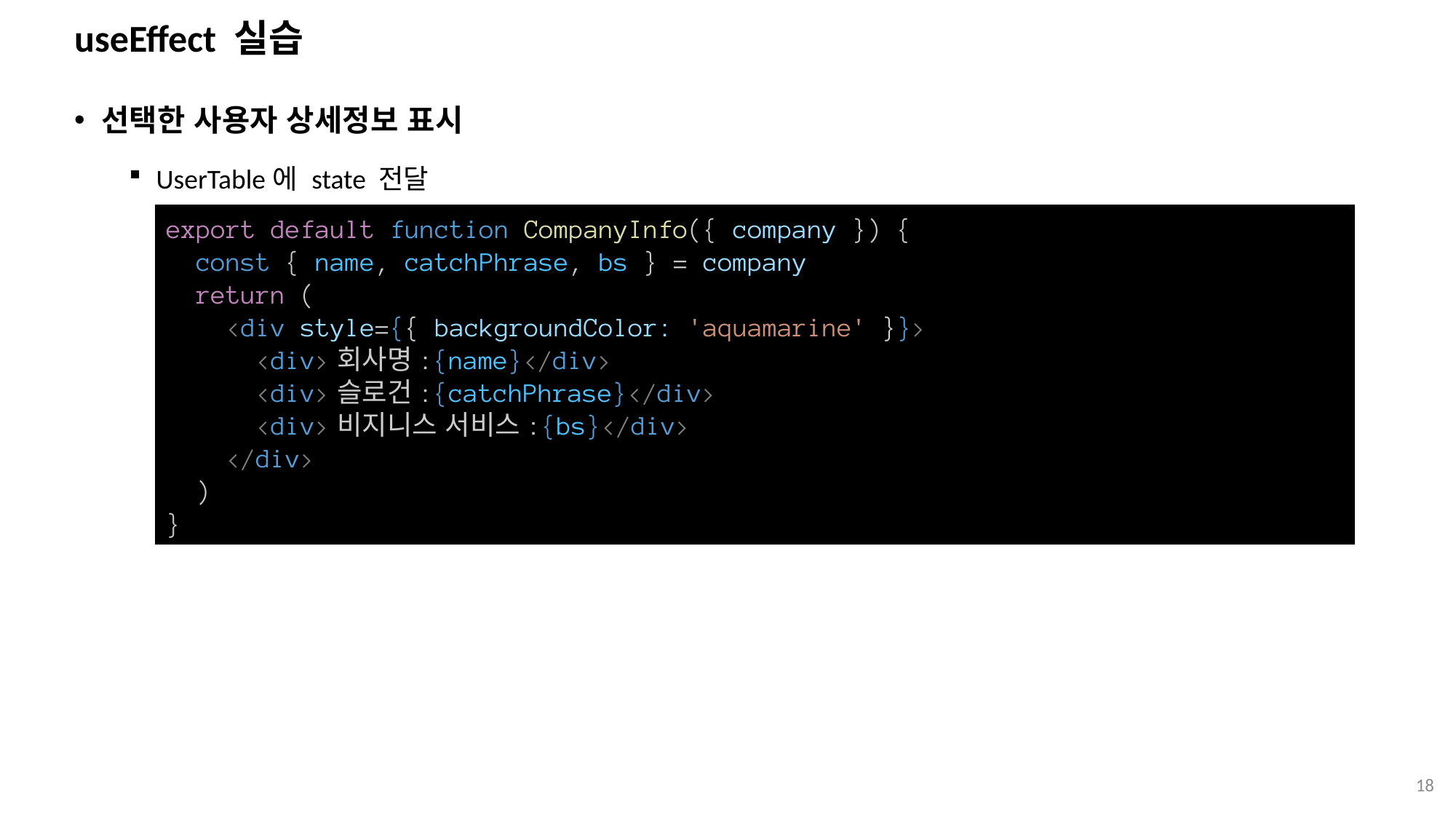

# useEffect 실습
선택한 사용자 상세정보 표시
UserTable에 state 전달

export default function CompanyInfo({ company }) {
  const { name, catchPhrase, bs } = company
  return (
    <div style={{ backgroundColor: 'aquamarine' }}>
      <div>회사명:{name}</div>
      <div>슬로건:{catchPhrase}</div>
      <div>비지니스 서비스:{bs}</div>
    </div>
  )
}
18